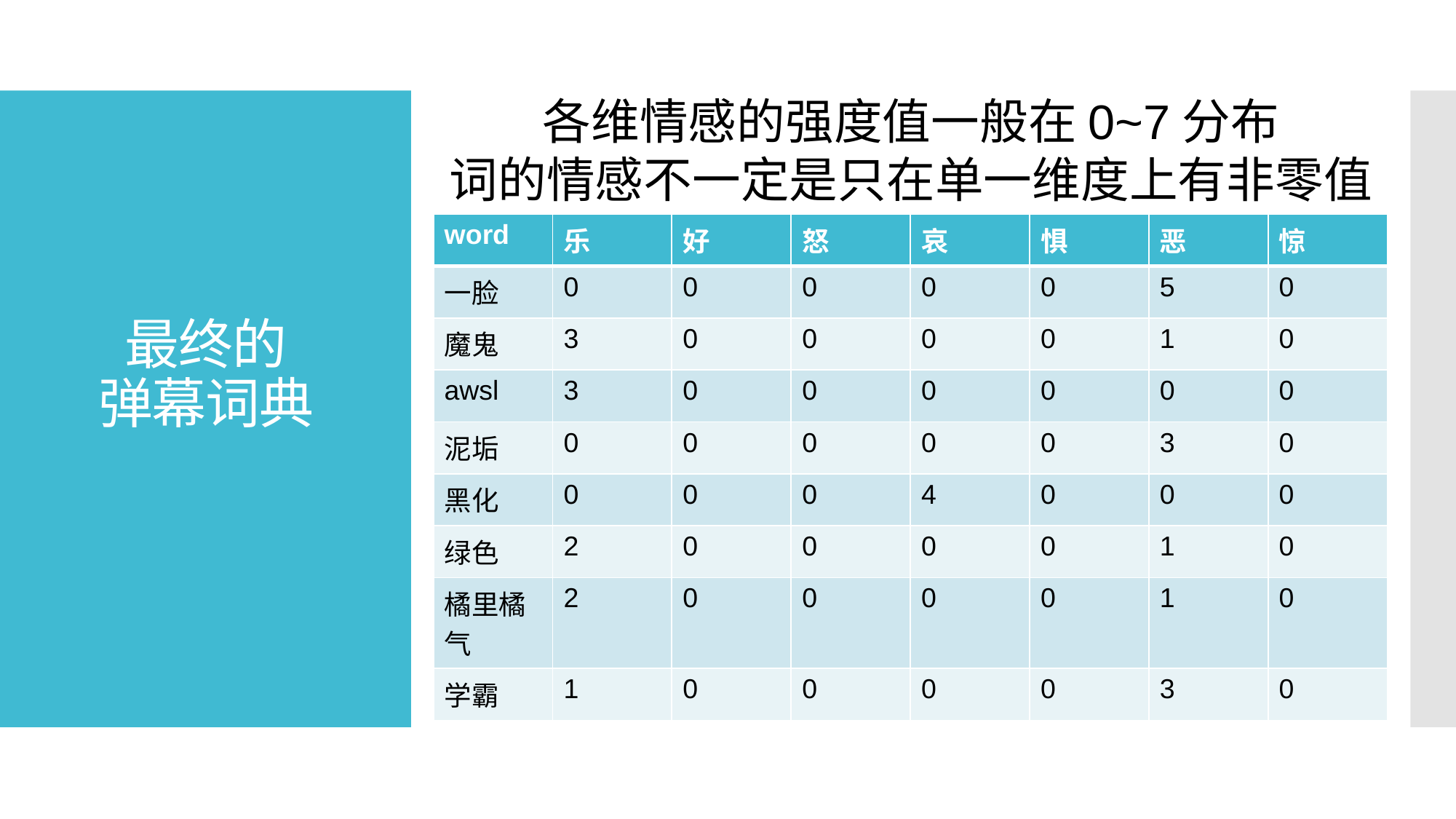

各维情感的强度值一般在0~7分布
词的情感不一定是只在单一维度上有非零值
# 最终的 弹幕词典
| word | 乐 | 好 | 怒 | 哀 | 惧 | 恶 | 惊 |
| --- | --- | --- | --- | --- | --- | --- | --- |
| 一脸 | 0 | 0 | 0 | 0 | 0 | 5 | 0 |
| 魔鬼 | 3 | 0 | 0 | 0 | 0 | 1 | 0 |
| awsl | 3 | 0 | 0 | 0 | 0 | 0 | 0 |
| 泥垢 | 0 | 0 | 0 | 0 | 0 | 3 | 0 |
| 黑化 | 0 | 0 | 0 | 4 | 0 | 0 | 0 |
| 绿色 | 2 | 0 | 0 | 0 | 0 | 1 | 0 |
| 橘里橘气 | 2 | 0 | 0 | 0 | 0 | 1 | 0 |
| 学霸 | 1 | 0 | 0 | 0 | 0 | 3 | 0 |